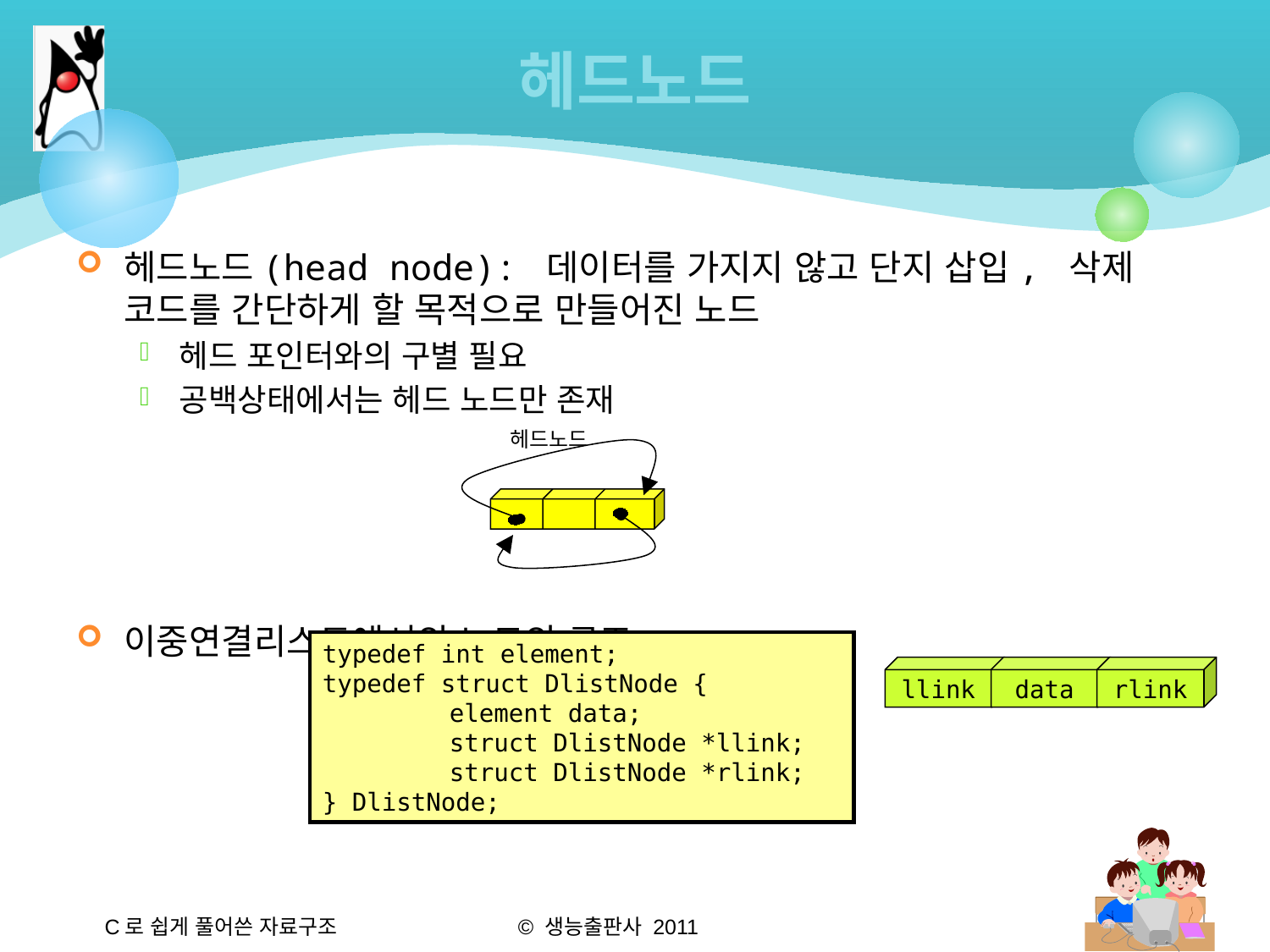

# 헤드노드
헤드노드(head node): 데이터를 가지지 않고 단지 삽입, 삭제 코드를 간단하게 할 목적으로 만들어진 노드
헤드 포인터와의 구별 필요
공백상태에서는 헤드 노드만 존재

이중연결리스트에서의 노드의 구조
헤드노드

typedef int element;
typedef struct DlistNode {
	element data;
	struct DlistNode *llink;
	struct DlistNode *rlink;
} DlistNode;
llink
data
rlink